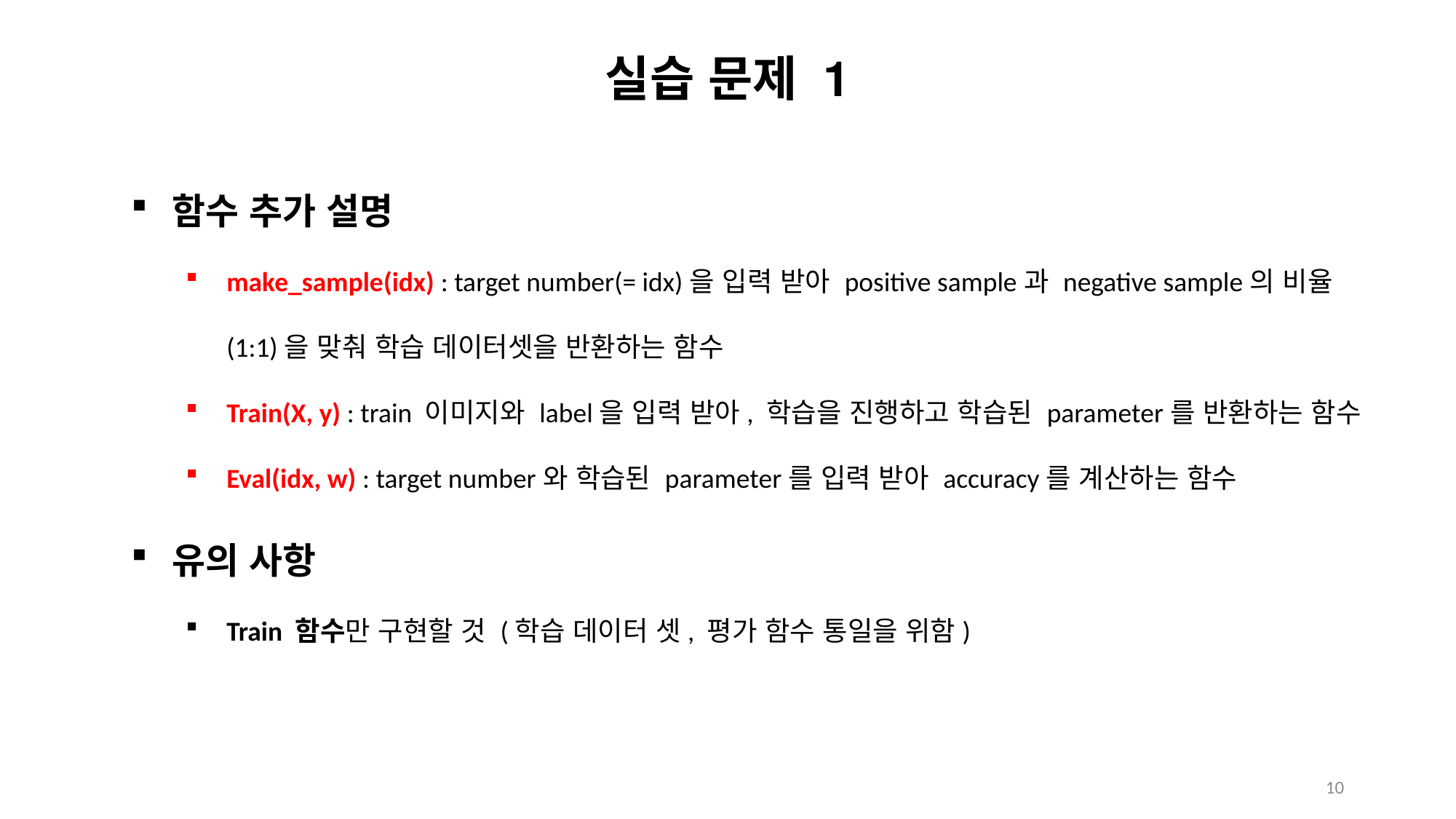

# 실습 문제 1
함수 추가 설명
make_sample(idx) : target number(= idx)을 입력 받아 positive sample과 negative sample의 비율(1:1)을 맞춰 학습 데이터셋을 반환하는 함수
Train(X, y) : train 이미지와 label을 입력 받아, 학습을 진행하고 학습된 parameter를 반환하는 함수
Eval(idx, w) : target number와 학습된 parameter를 입력 받아 accuracy를 계산하는 함수
유의 사항
Train 함수만 구현할 것 (학습 데이터 셋, 평가 함수 통일을 위함)
10